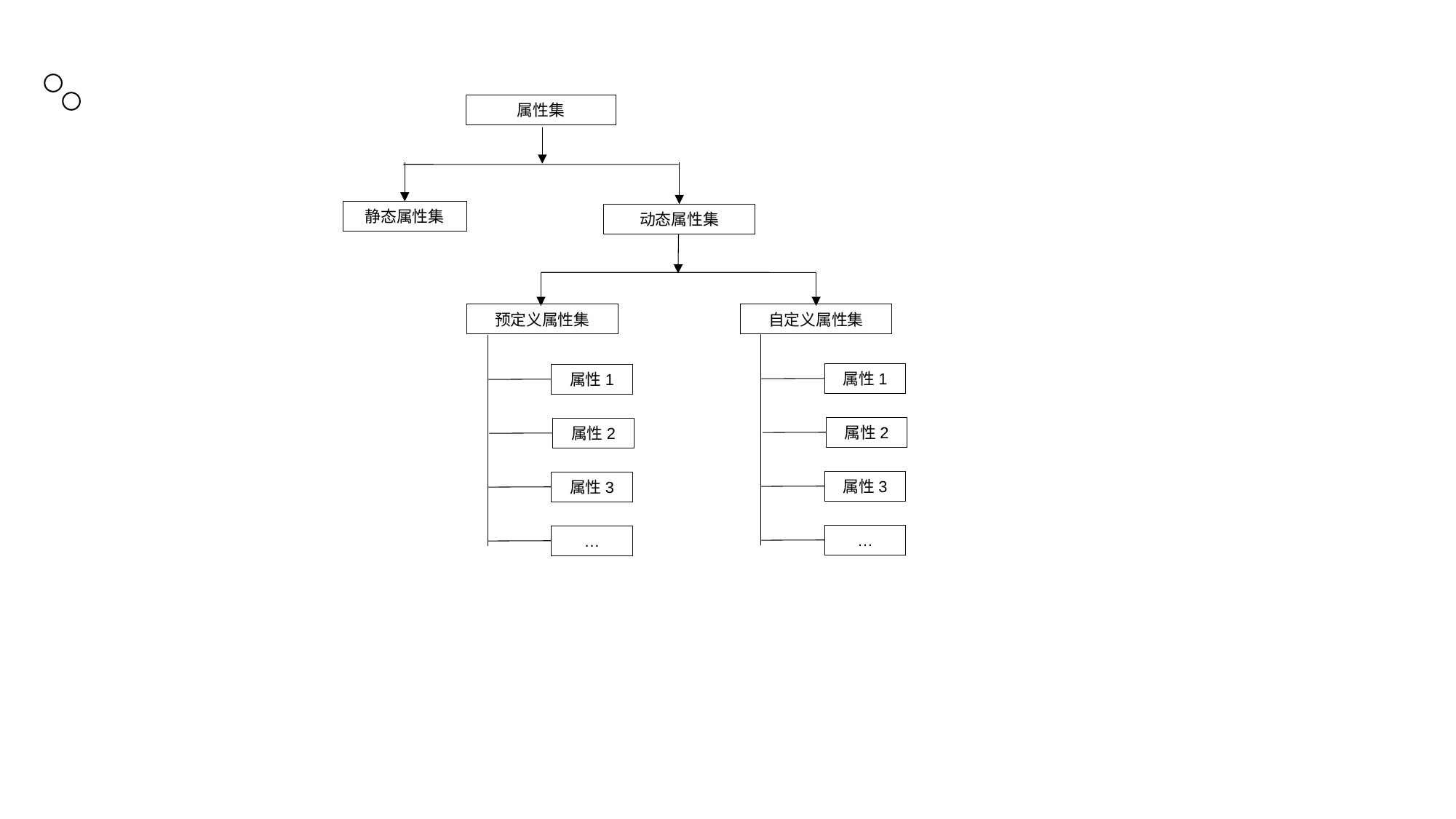

属性集
静态属性集
动态属性集
预定义属性集
自定义属性集
属性1
属性1
属性2
属性2
属性3
属性3
…
…